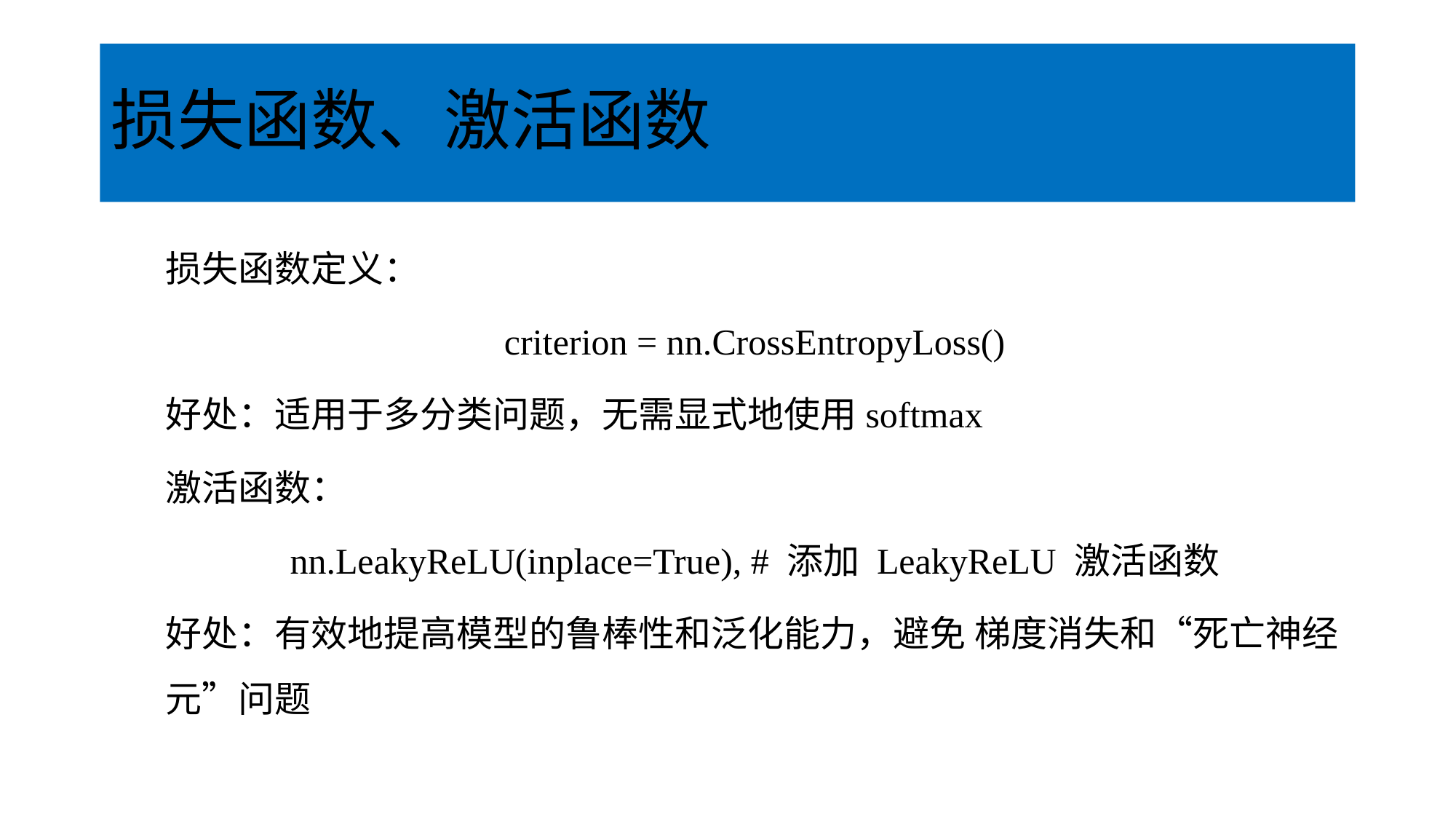

# 损失函数、激活函数
损失函数定义：
criterion = nn.CrossEntropyLoss()
好处：适用于多分类问题，无需显式地使用softmax
激活函数：
nn.LeakyReLU(inplace=True), # 添加 LeakyReLU 激活函数
好处：有效地提高模型的鲁棒性和泛化能力，避免 梯度消失和“死亡神经元”问题